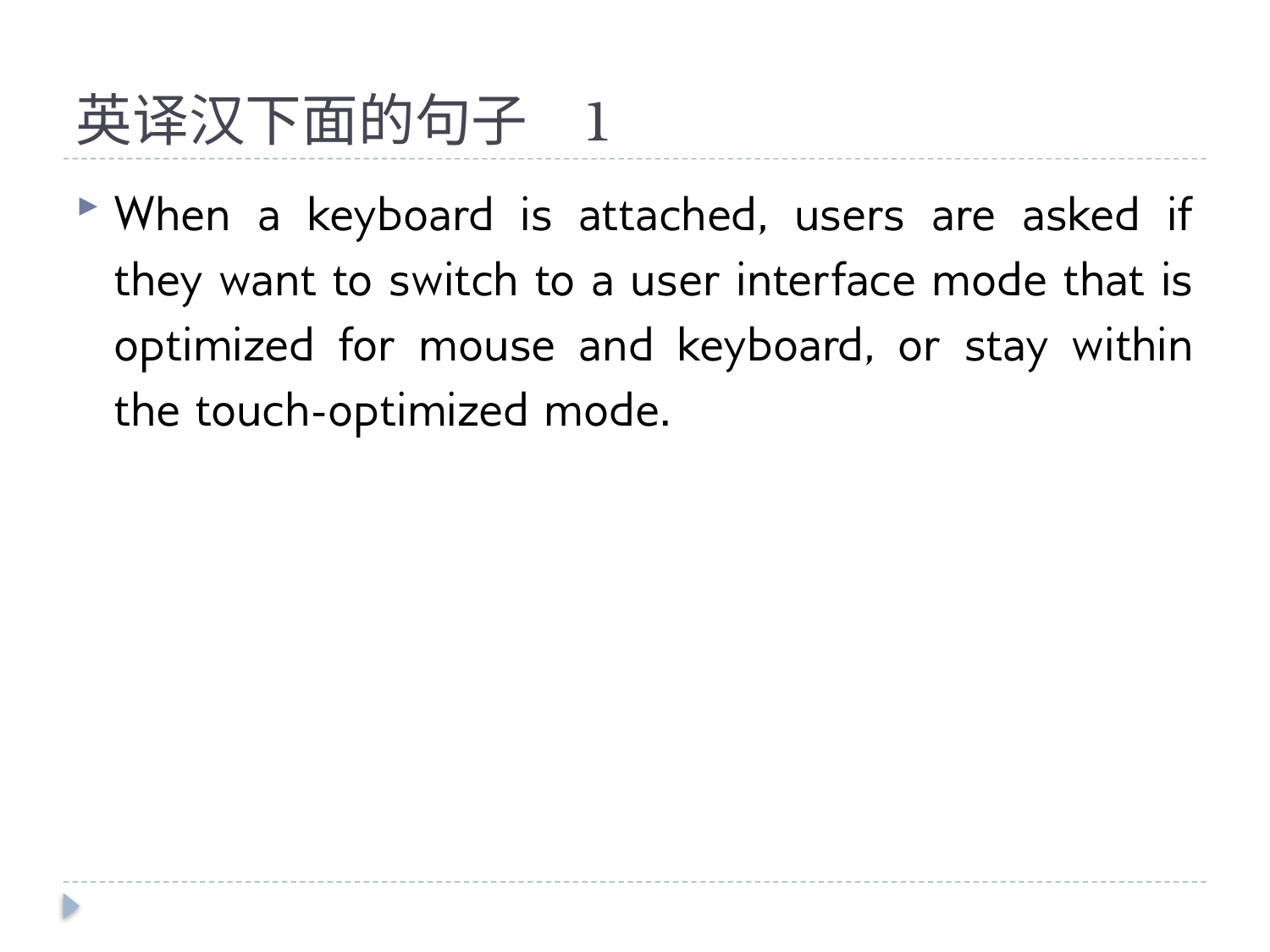

# 英译汉下面的句子   1
When a keyboard is attached, users are asked if they want to switch to a user interface mode that is optimized for mouse and keyboard, or stay within the touch-optimized mode.